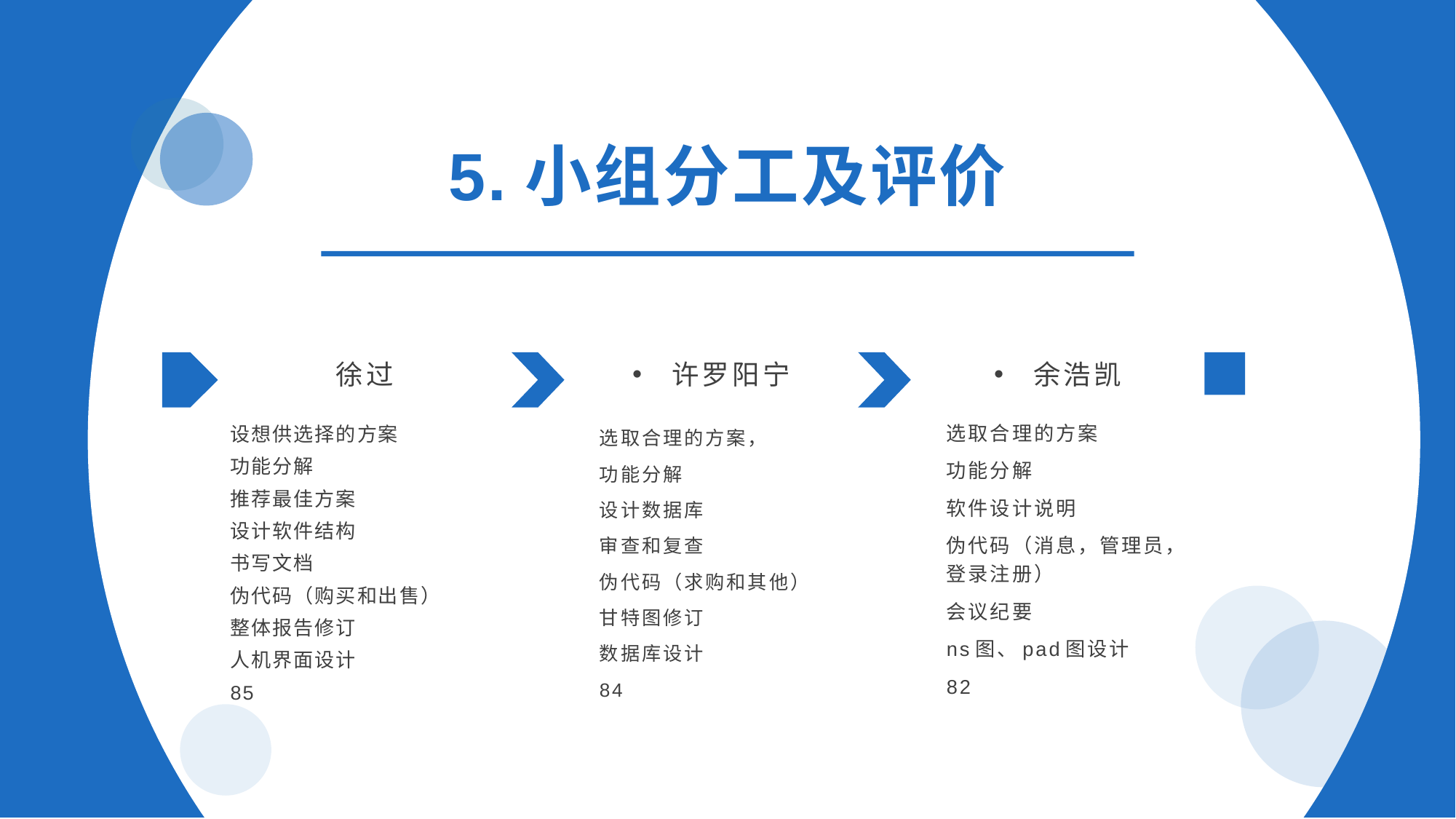

5.小组分工及评价

徐过

许罗阳宁

余浩凯

选取合理的方案
功能分解
软件设计说明
伪代码（消息，管理员，登录注册）
会议纪要
ns图、pad图设计
82
选取合理的方案，
功能分解
设计数据库
审查和复查
伪代码（求购和其他）
甘特图修订
数据库设计
84
设想供选择的方案
功能分解
推荐最佳方案
设计软件结构
书写文档
伪代码（购买和出售）
整体报告修订
人机界面设计
85